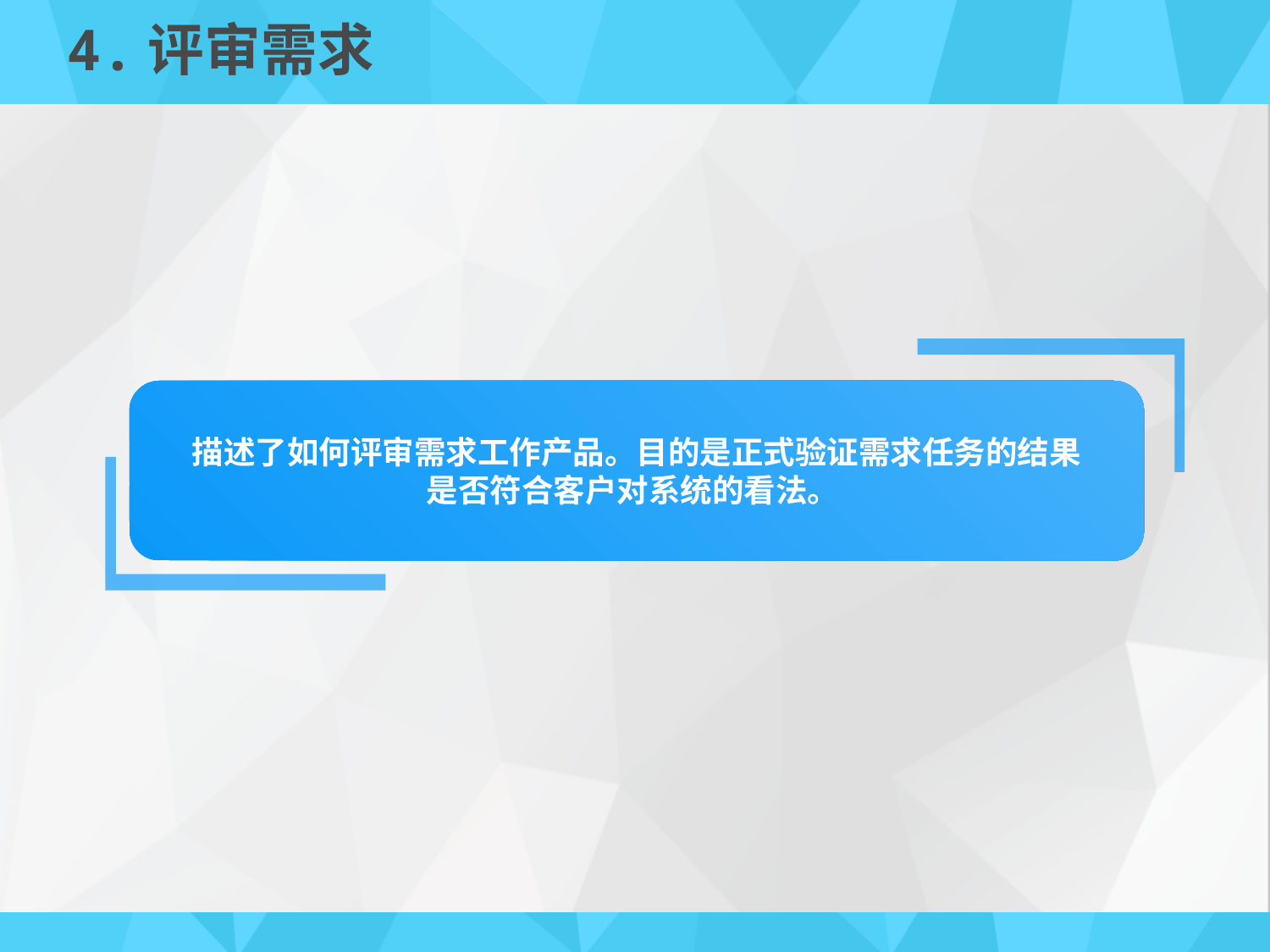

# 4.评审需求

描述了如何评审需求工作产品。目的是正式验证需求任务的结果
是否符合客户对系统的看法。